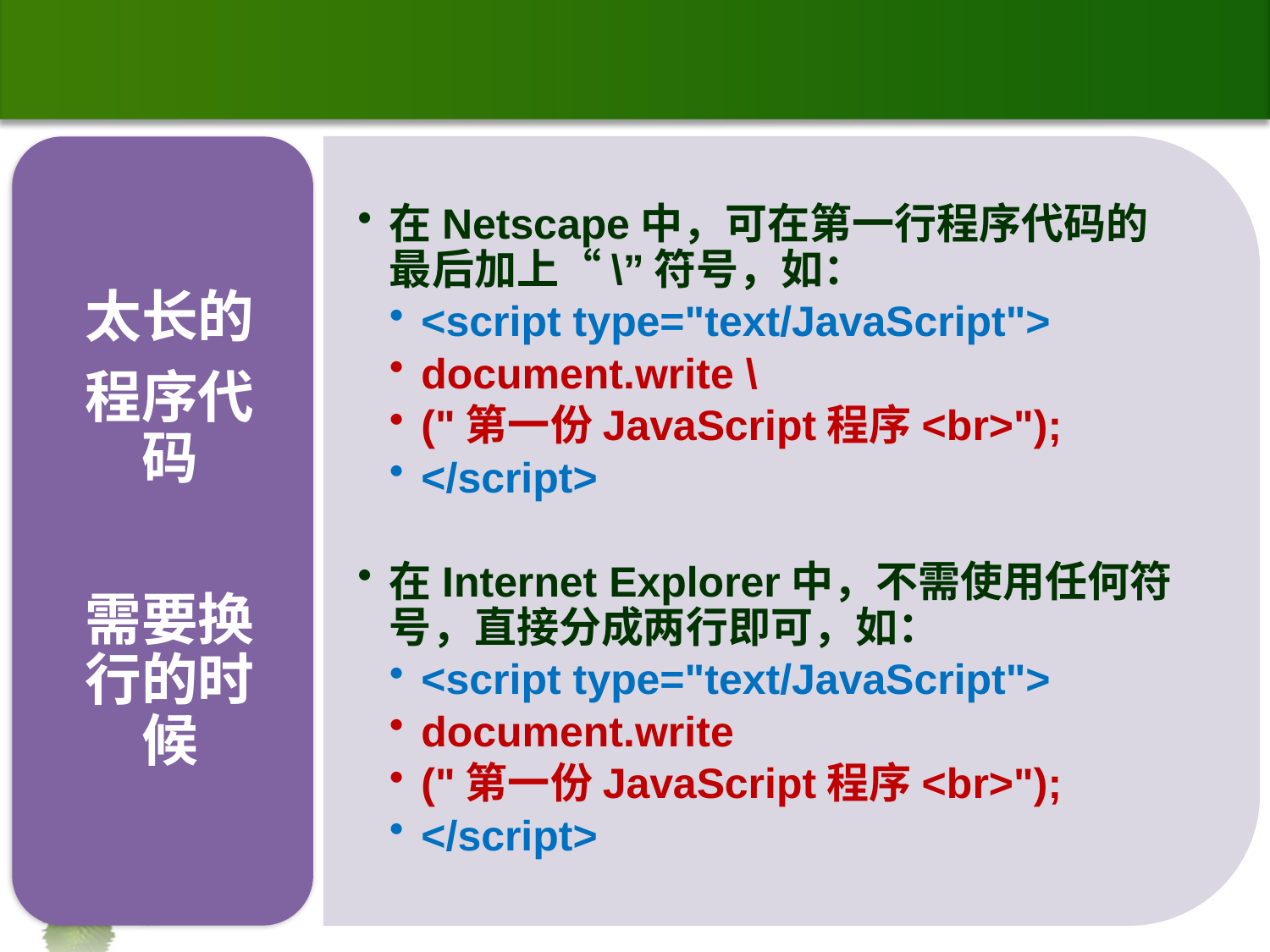

#
在Netscape中，可在第一行程序代码的最后加上“\”符号，如：
<script type="text/JavaScript">
document.write \
("第一份JavaScript程序<br>");
</script>

在Internet Explorer中，不需使用任何符号，直接分成两行即可，如：
<script type="text/JavaScript">
document.write
("第一份JavaScript程序<br>");
</script>
太长的
程序代码

需要换行的时候